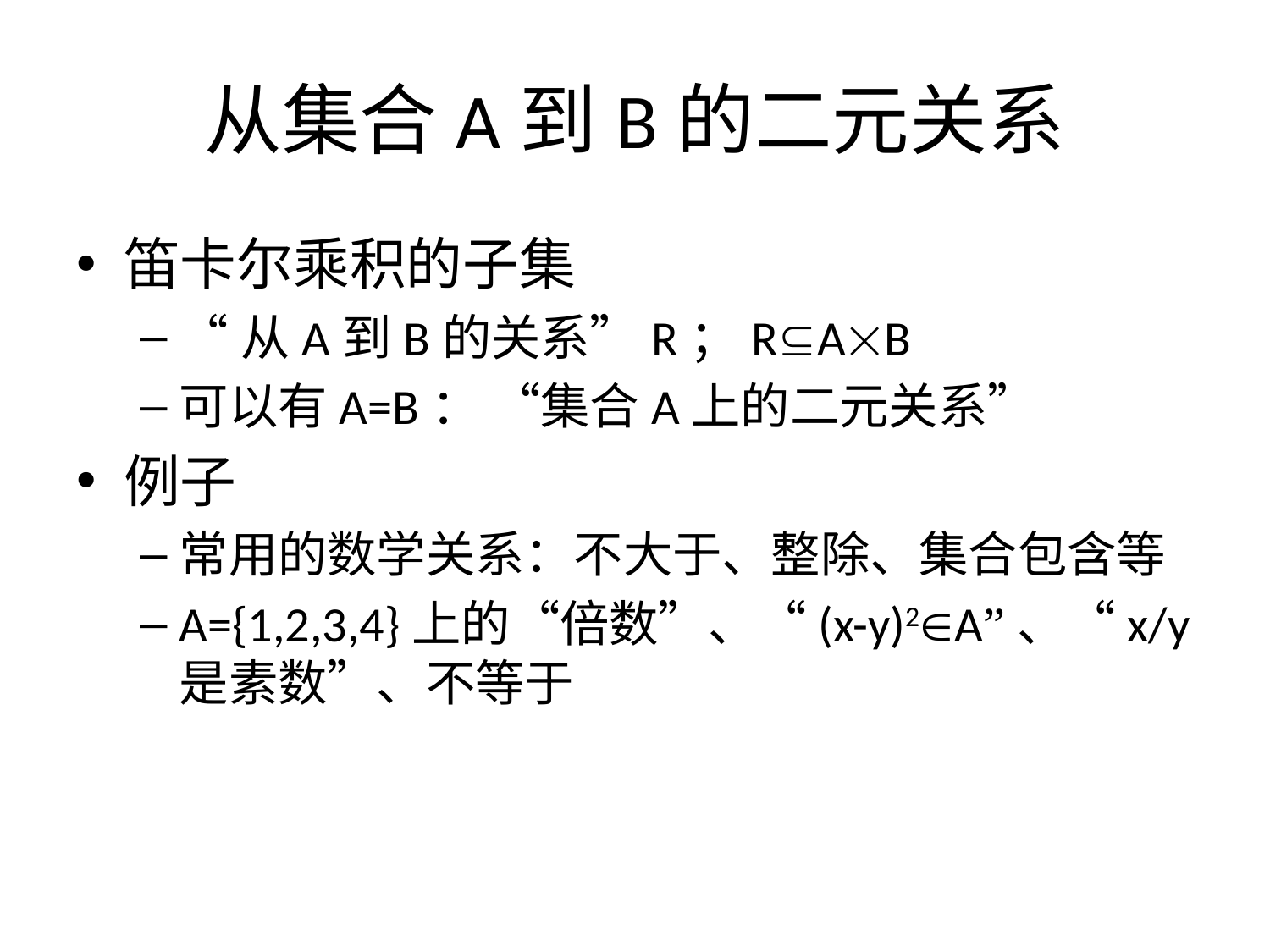

# 从集合A到B的二元关系
笛卡尔乘积的子集
“从A到B的关系”R；R⊆A×B
可以有A=B： “集合A上的二元关系”
例子
常用的数学关系：不大于、整除、集合包含等
A={1,2,3,4}上的“倍数”、“(x-y)2∈A”、“x/y是素数”、不等于